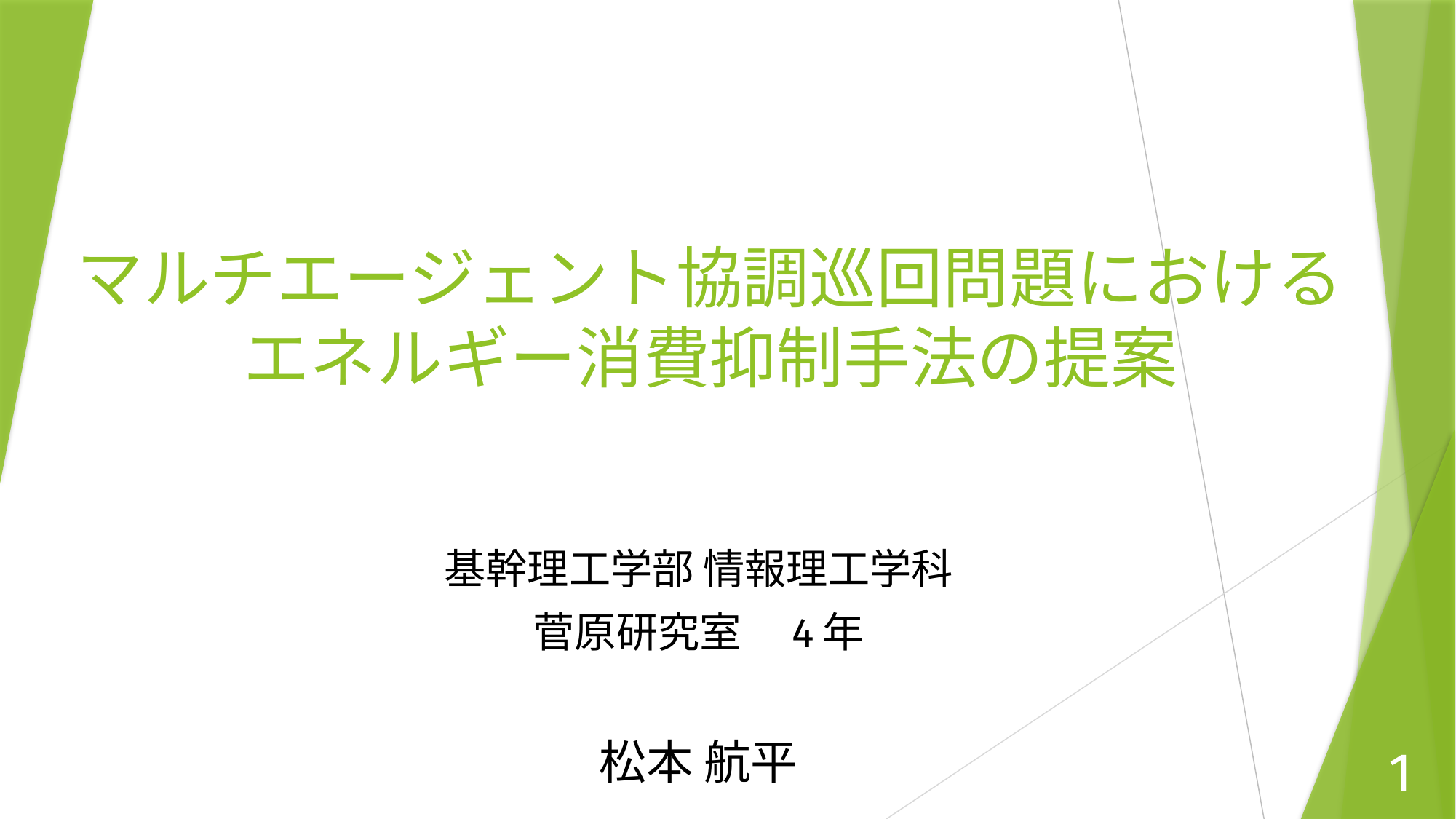

# マルチエージェント協調巡回問題における エネルギー消費抑制手法の提案
基幹理工学部 情報理工学科
菅原研究室　4年

松本 航平

1